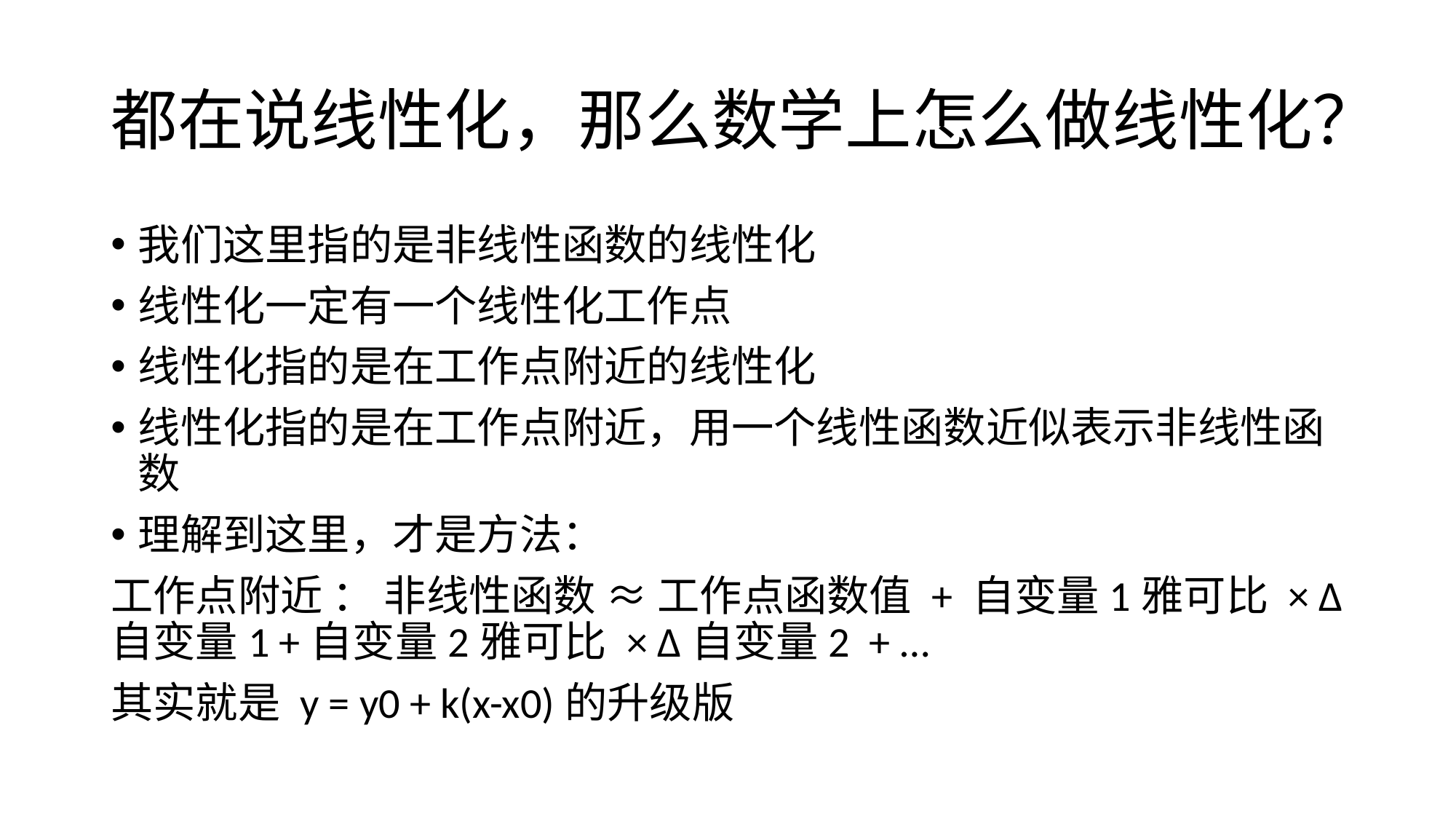

# 都在说线性化，那么数学上怎么做线性化？
我们这里指的是非线性函数的线性化
线性化一定有一个线性化工作点
线性化指的是在工作点附近的线性化
线性化指的是在工作点附近，用一个线性函数近似表示非线性函数
理解到这里，才是方法：
工作点附近 ： 非线性函数 ≈ 工作点函数值 + 自变量1雅可比 × Δ自变量1 +自变量2雅可比 × Δ自变量2  + …
其实就是 y = y0 + k(x-x0)的升级版